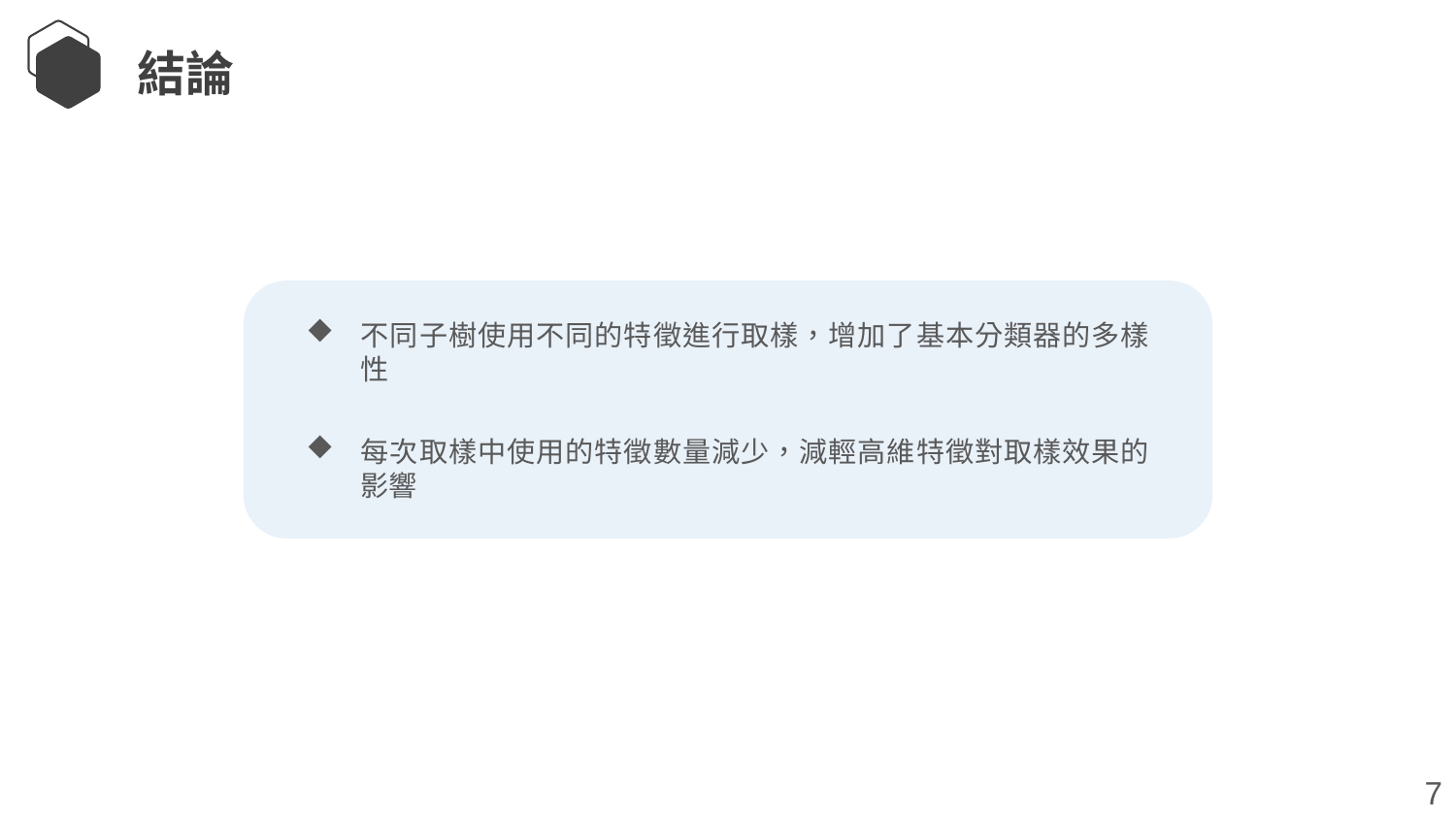

結論

不同子樹使用不同的特徵進行取樣，增加了基本分類器的多樣性
每次取樣中使用的特徵數量減少，減輕高維特徵對取樣效果的影響
7